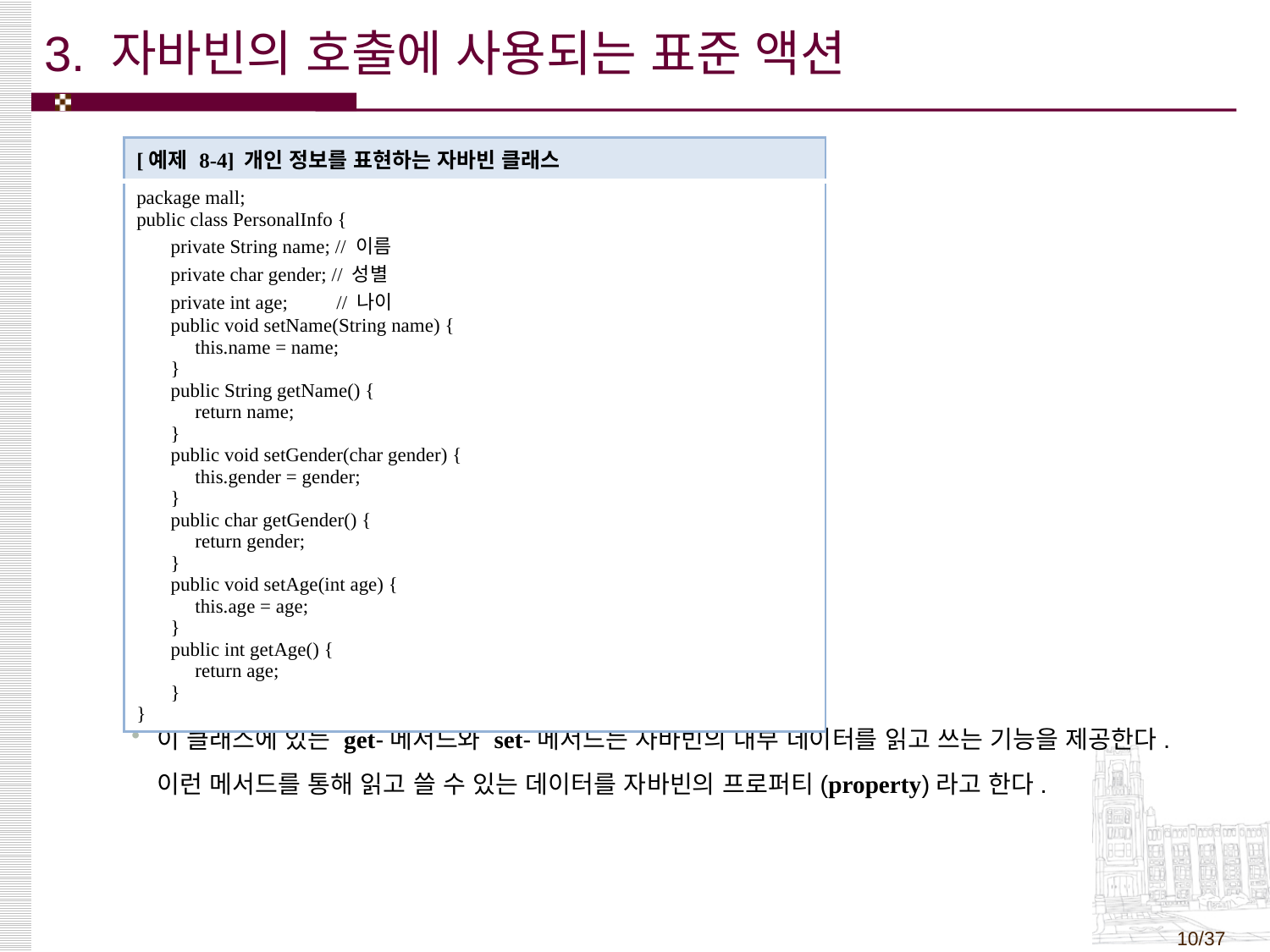

# 3. 자바빈의 호출에 사용되는 표준 액션

이 클래스에 있는 get-메서드와 set-메서드는 자바빈의 내부 데이터를 읽고 쓰는 기능을 제공한다. 이런 메서드를 통해 읽고 쓸 수 있는 데이터를 자바빈의 프로퍼티(property)라고 한다.

| [예제 8-4] 개인 정보를 표현하는 자바빈 클래스 |
| --- |
| package mall; public class PersonalInfo { private String name; // 이름 private char gender; // 성별 private int age; // 나이 public void setName(String name) { this.name = name; } public String getName() { return name; } public void setGender(char gender) { this.gender = gender; } public char getGender() { return gender; } public void setAge(int age) { this.age = age; } public int getAge() { return age; } } |